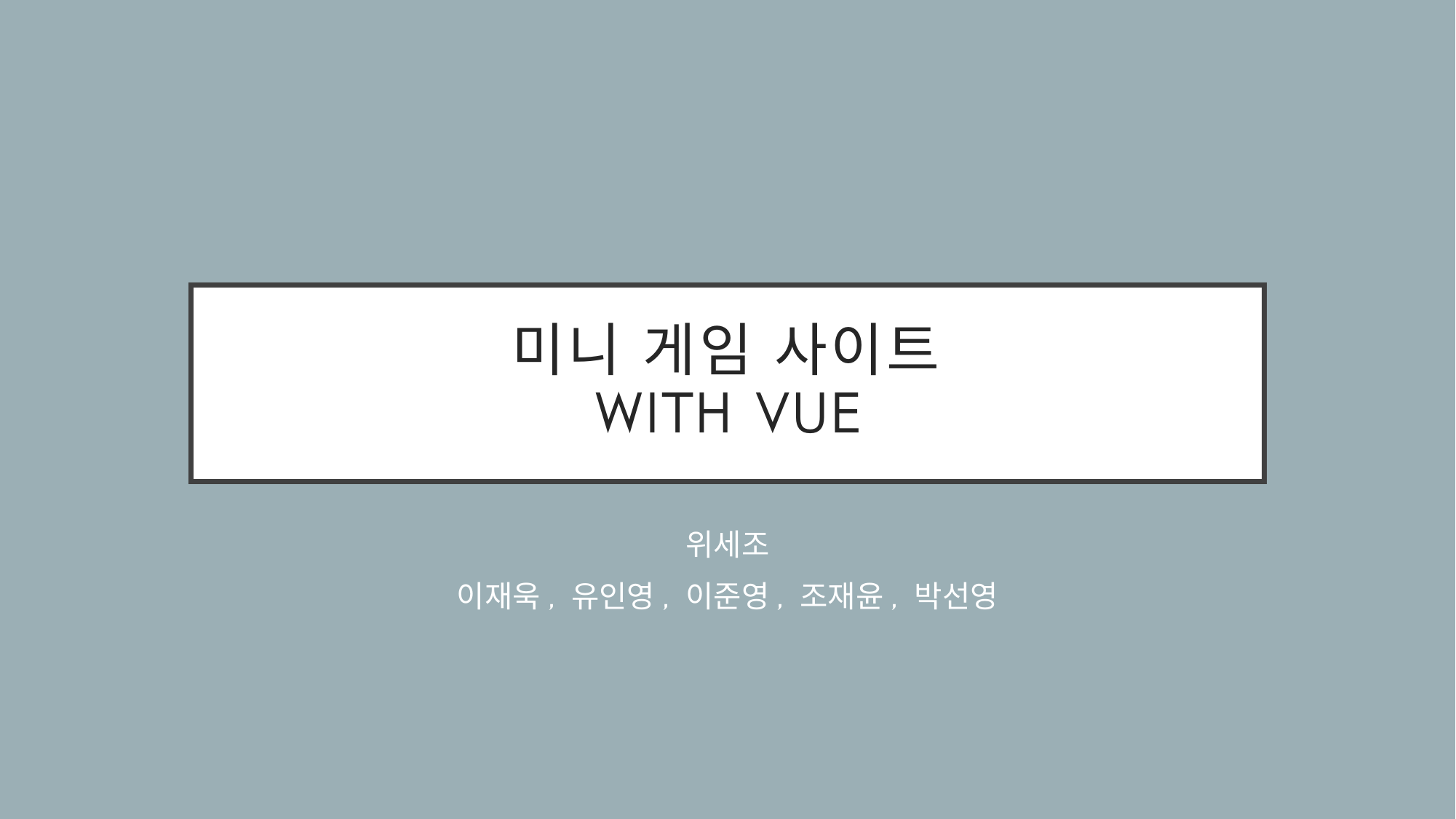

# 미니 게임 사이트 with Vue
위세조
이재욱, 유인영, 이준영, 조재윤, 박선영